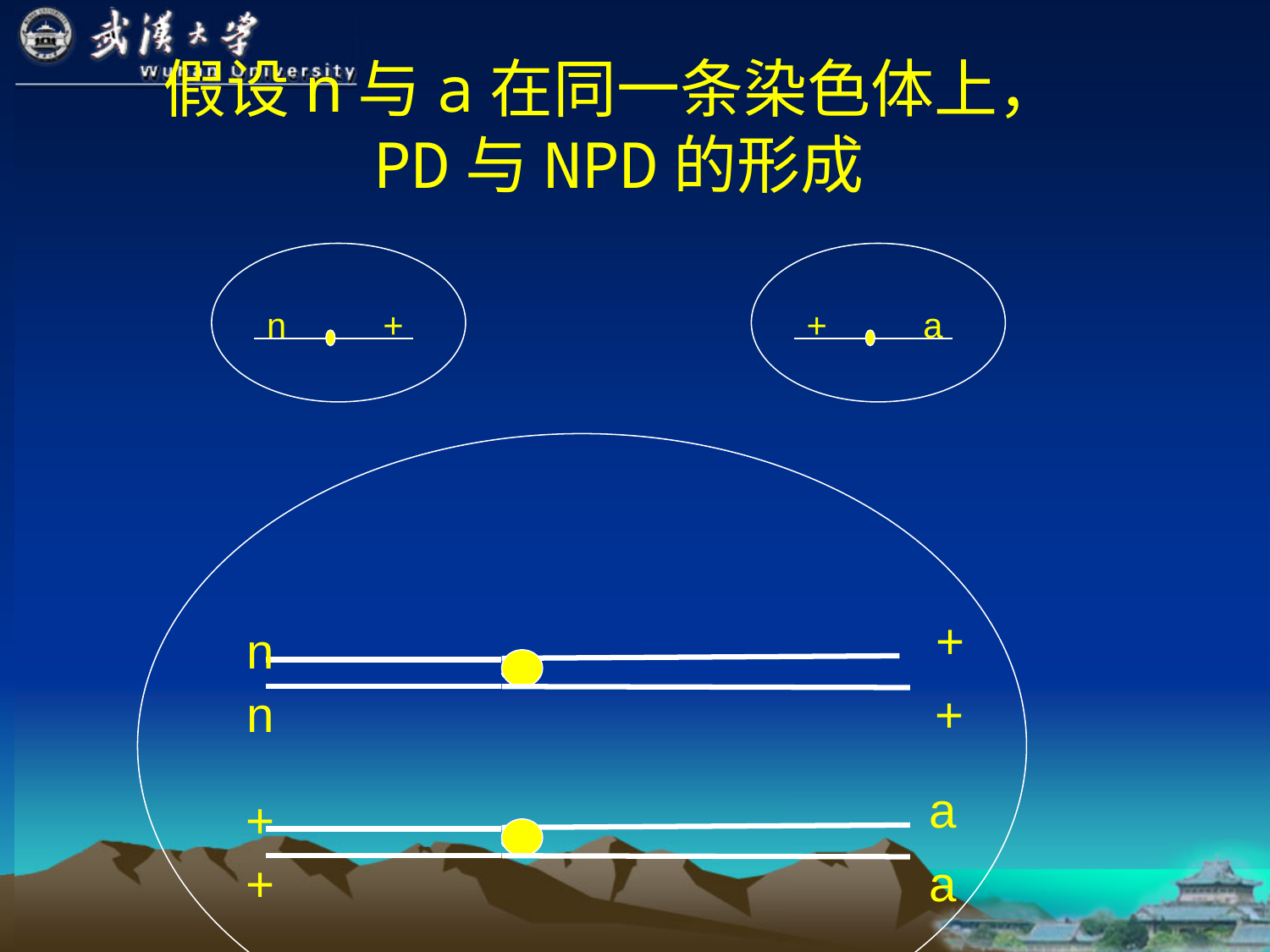

假设n与a在同一条染色体上，
PD与NPD的形成

n
+

+
a

+
n

n
+
a
+

+
a